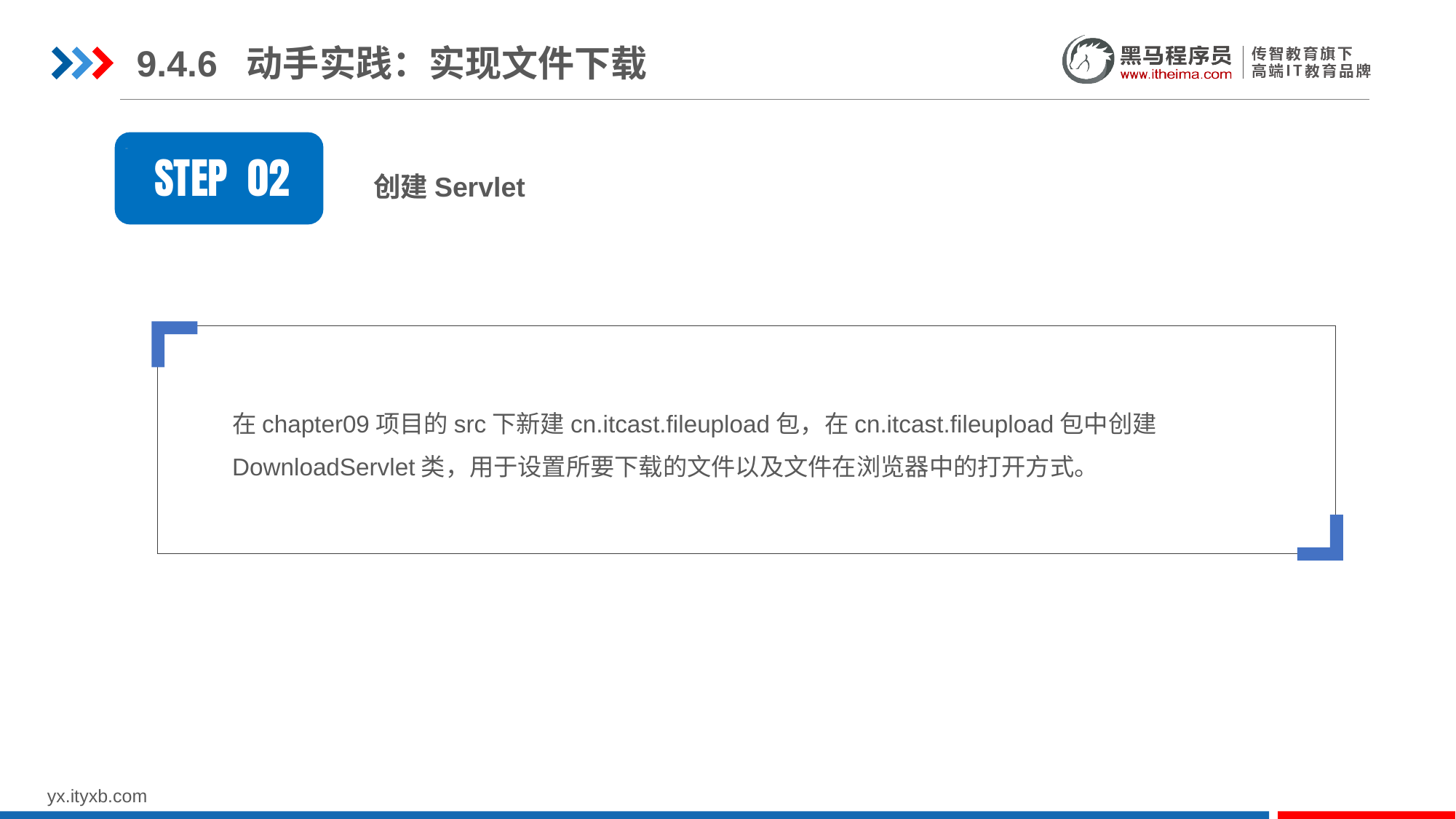

9.4.6  动手实践：实现文件下载

创建Servlet
STEP  02

在chapter09项目的src下新建cn.itcast.fileupload包，在cn.itcast.fileupload包中创建DownloadServlet类，用于设置所要下载的文件以及文件在浏览器中的打开方式。